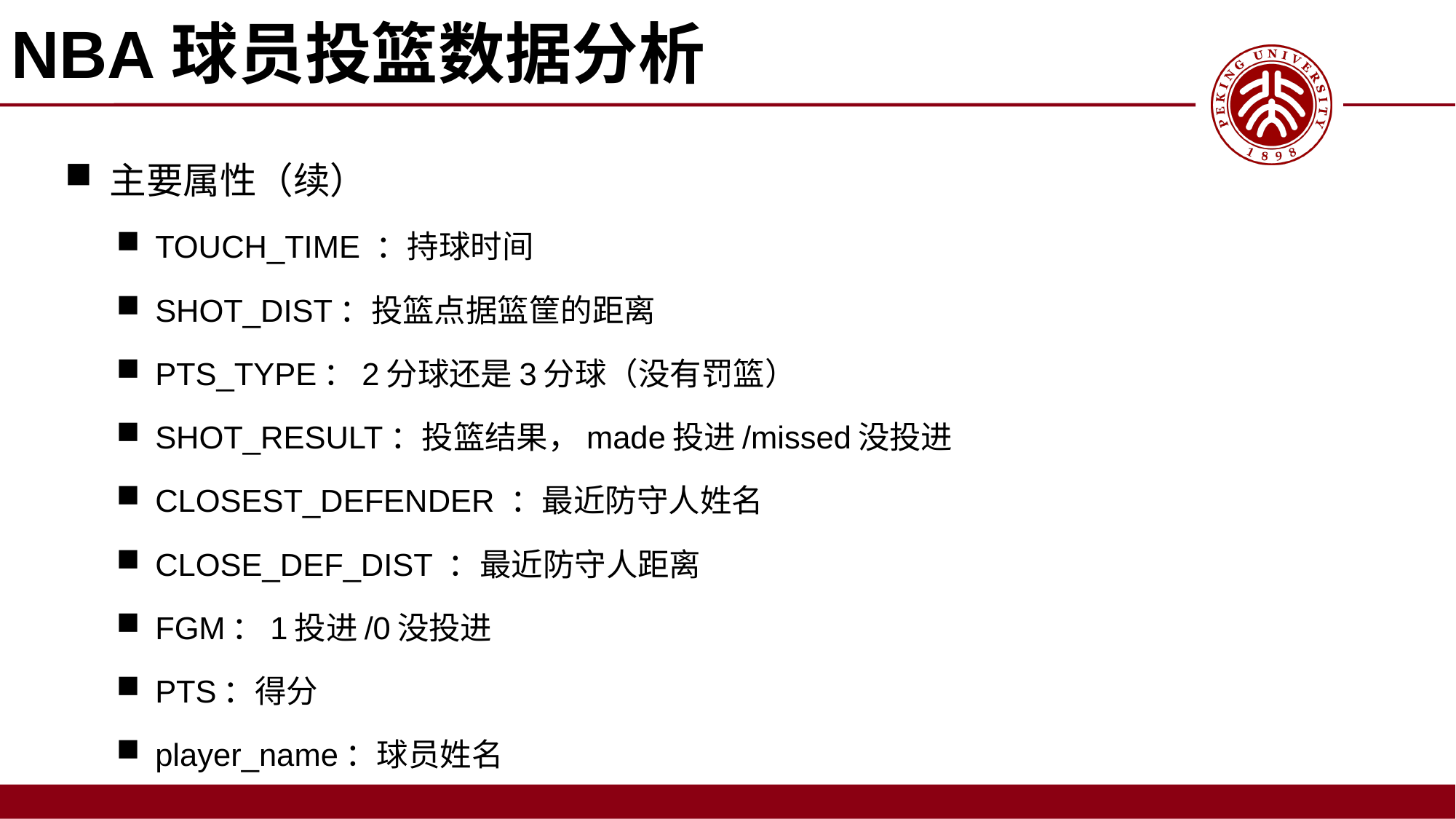

# NBA球员投篮数据分析
主要属性（续）
TOUCH_TIME ：持球时间
SHOT_DIST：投篮点据篮筐的距离
PTS_TYPE：2分球还是3分球（没有罚篮）
SHOT_RESULT：投篮结果，made投进/missed没投进
CLOSEST_DEFENDER ：最近防守人姓名
CLOSE_DEF_DIST ：最近防守人距离
FGM：1投进/0没投进
PTS：得分
player_name：球员姓名